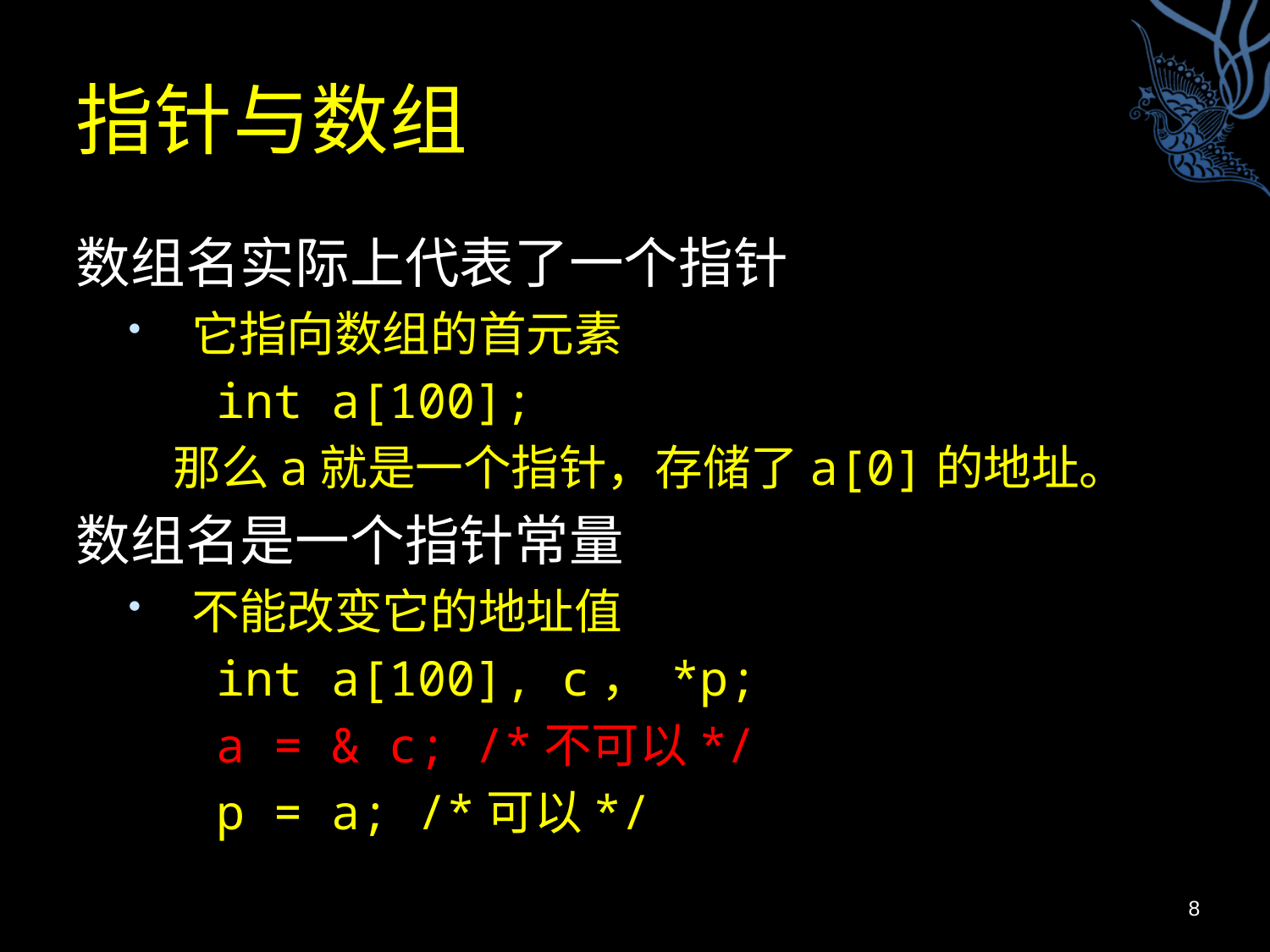

# 指针与数组
数组名实际上代表了一个指针
它指向数组的首元素
   int a[100];
   那么a就是一个指针，存储了a[0]的地址。
数组名是一个指针常量
不能改变它的地址值
   int a[100], c， *p;
   a = & c; /*不可以*/
   p = a; /*可以*/
8